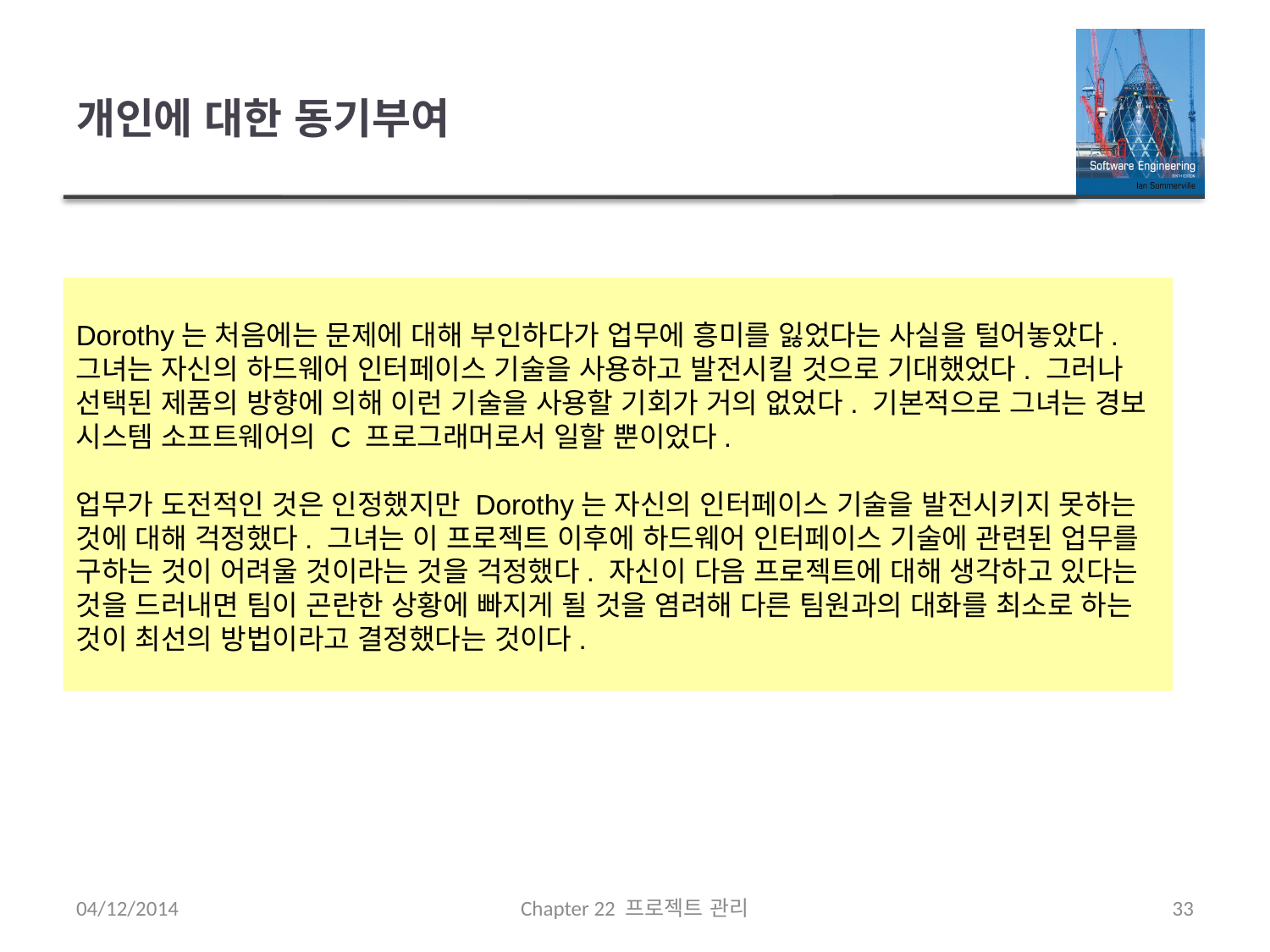

# 개인에 대한 동기부여

Dorothy는 처음에는 문제에 대해 부인하다가 업무에 흥미를 잃었다는 사실을 털어놓았다. 그녀는 자신의 하드웨어 인터페이스 기술을 사용하고 발전시킬 것으로 기대했었다. 그러나 선택된 제품의 방향에 의해 이런 기술을 사용할 기회가 거의 없었다. 기본적으로 그녀는 경보 시스템 소프트웨어의 C 프로그래머로서 일할 뿐이었다.

업무가 도전적인 것은 인정했지만 Dorothy는 자신의 인터페이스 기술을 발전시키지 못하는 것에 대해 걱정했다. 그녀는 이 프로젝트 이후에 하드웨어 인터페이스 기술에 관련된 업무를 구하는 것이 어려울 것이라는 것을 걱정했다. 자신이 다음 프로젝트에 대해 생각하고 있다는 것을 드러내면 팀이 곤란한 상황에 빠지게 될 것을 염려해 다른 팀원과의 대화를 최소로 하는 것이 최선의 방법이라고 결정했다는 것이다.

04/12/2014
Chapter 22 프로젝트 관리
33